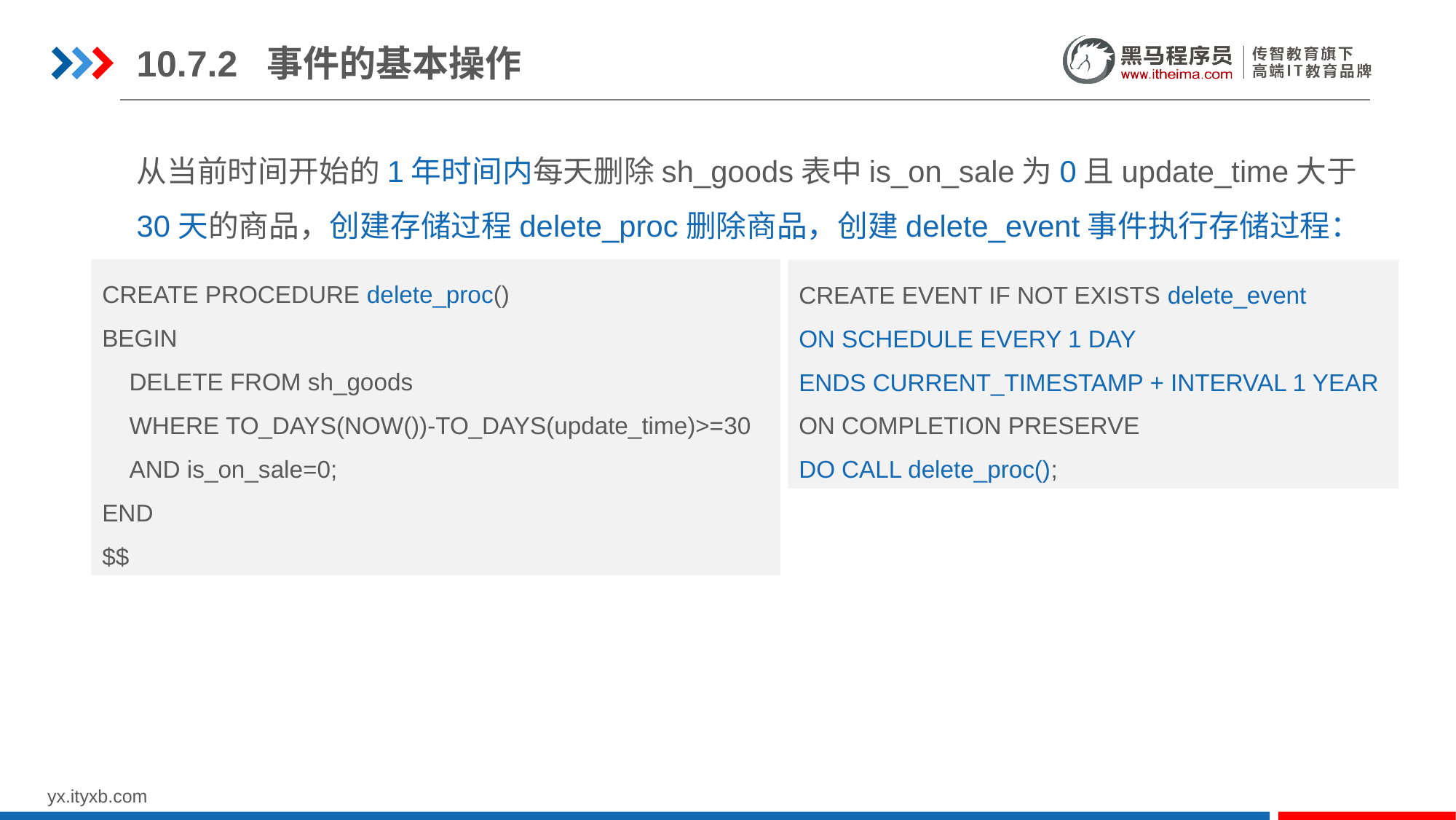

10.7.2  事件的基本操作
从当前时间开始的1年时间内每天删除sh_goods表中is_on_sale为0且update_time大于30天的商品，创建存储过程delete_proc删除商品，创建delete_event事件执行存储过程：
CREATE PROCEDURE delete_proc()
BEGIN
    DELETE FROM sh_goods
    WHERE TO_DAYS(NOW())-TO_DAYS(update_time)>=30
    AND is_on_sale=0;
END
$$
CREATE EVENT IF NOT EXISTS delete_event
ON SCHEDULE EVERY 1 DAY
ENDS CURRENT_TIMESTAMP + INTERVAL 1 YEAR
ON COMPLETION PRESERVE
DO CALL delete_proc();